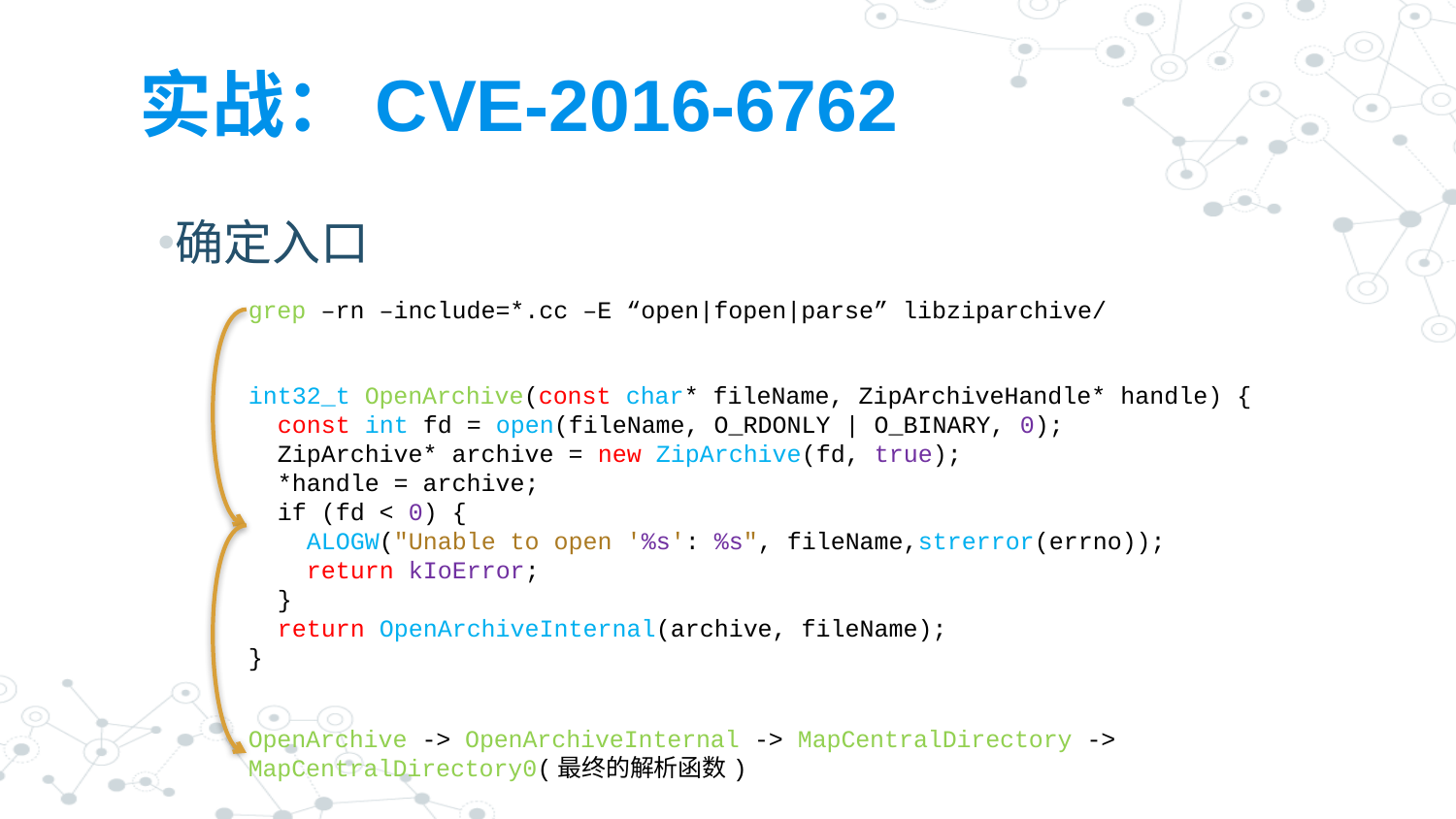

# 实战：CVE-2016-6762
确定入口

grep –rn –include=*.cc –E “open|fopen|parse” libziparchive/
int32_t OpenArchive(const char* fileName, ZipArchiveHandle* handle) {
  const int fd = open(fileName, O_RDONLY | O_BINARY, 0);
  ZipArchive* archive = new ZipArchive(fd, true);
  *handle = archive;
  if (fd < 0) {
    ALOGW("Unable to open '%s': %s", fileName,strerror(errno));
    return kIoError;
  }
  return OpenArchiveInternal(archive, fileName);
}
OpenArchive -> OpenArchiveInternal -> MapCentralDirectory -> MapCentralDirectory0(最终的解析函数)